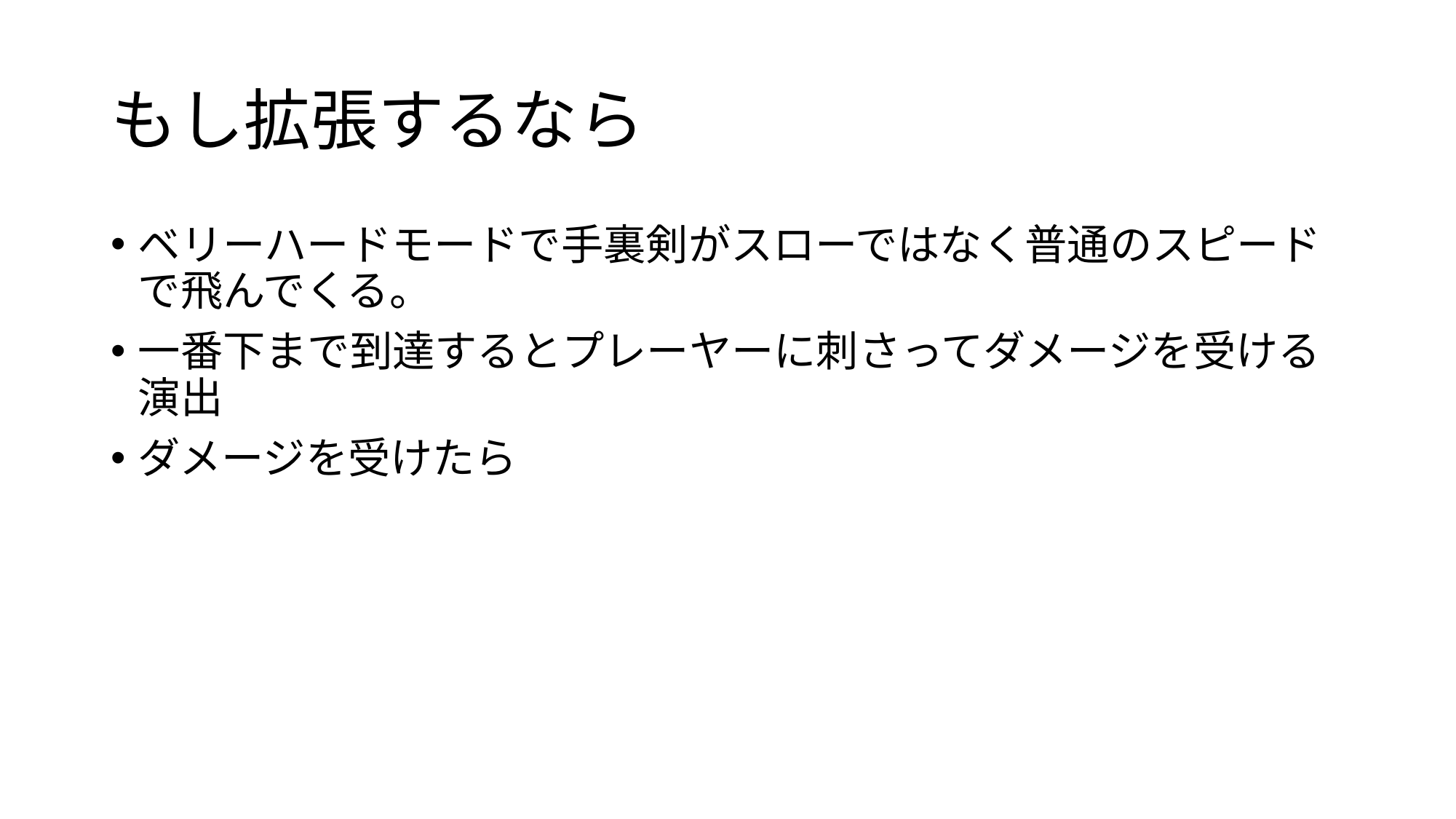

# もし拡張するなら
ベリーハードモードで手裏剣がスローではなく普通のスピードで飛んでくる。
一番下まで到達するとプレーヤーに刺さってダメージを受ける演出
ダメージを受けたら